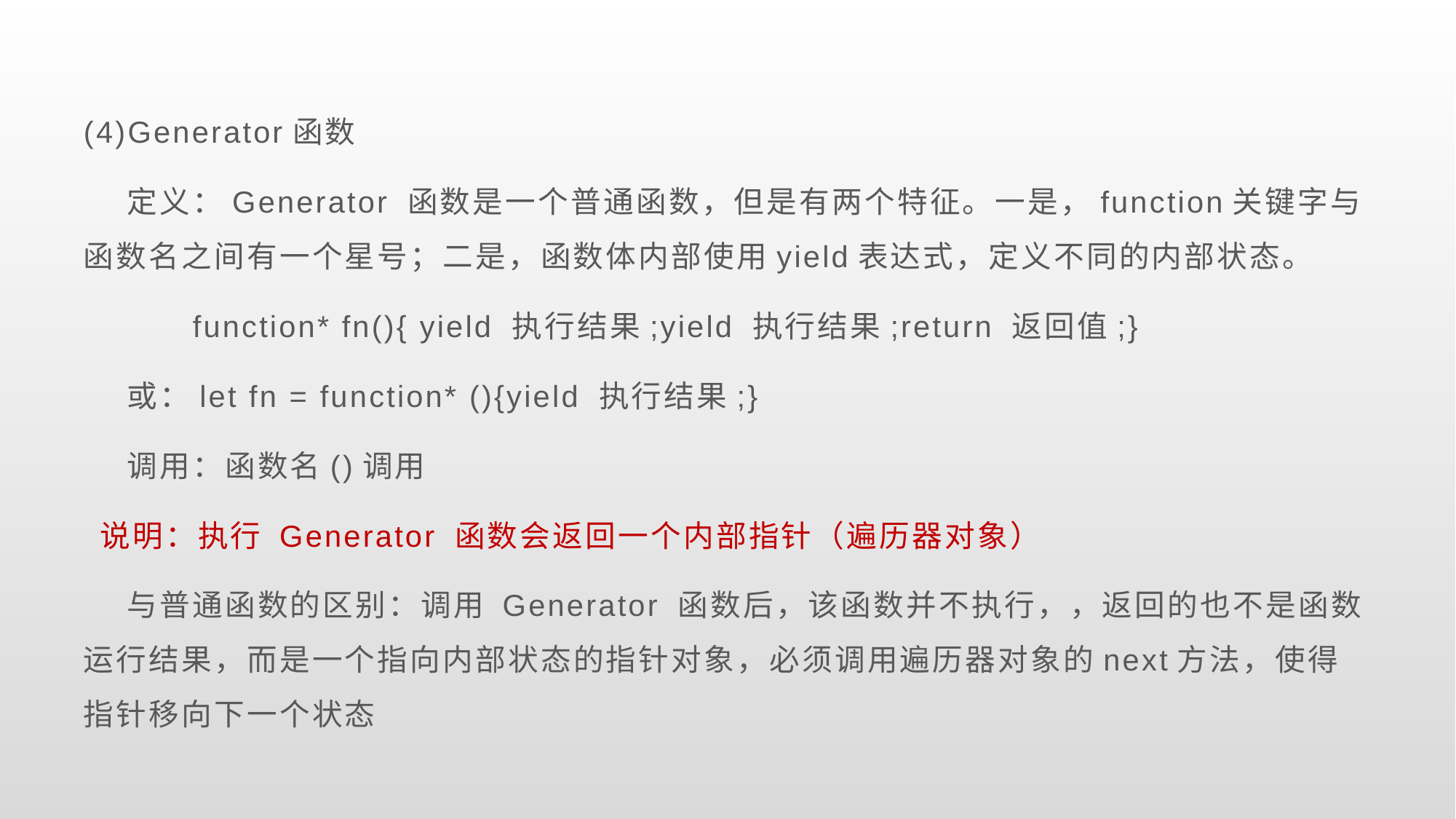

(4)Generator函数
    定义：Generator 函数是一个普通函数，但是有两个特征。一是，function关键字与函数名之间有一个星号；二是，函数体内部使用yield表达式，定义不同的内部状态。
	function* fn(){ yield 执行结果;yield 执行结果;return 返回值;}
    或：let fn = function* (){yield 执行结果;}
    调用：函数名()调用
 说明：执行 Generator 函数会返回一个内部指针（遍历器对象）
    与普通函数的区别：调用 Generator 函数后，该函数并不执行，，返回的也不是函数运行结果，而是一个指向内部状态的指针对象，必须调用遍历器对象的next方法，使得指针移向下一个状态